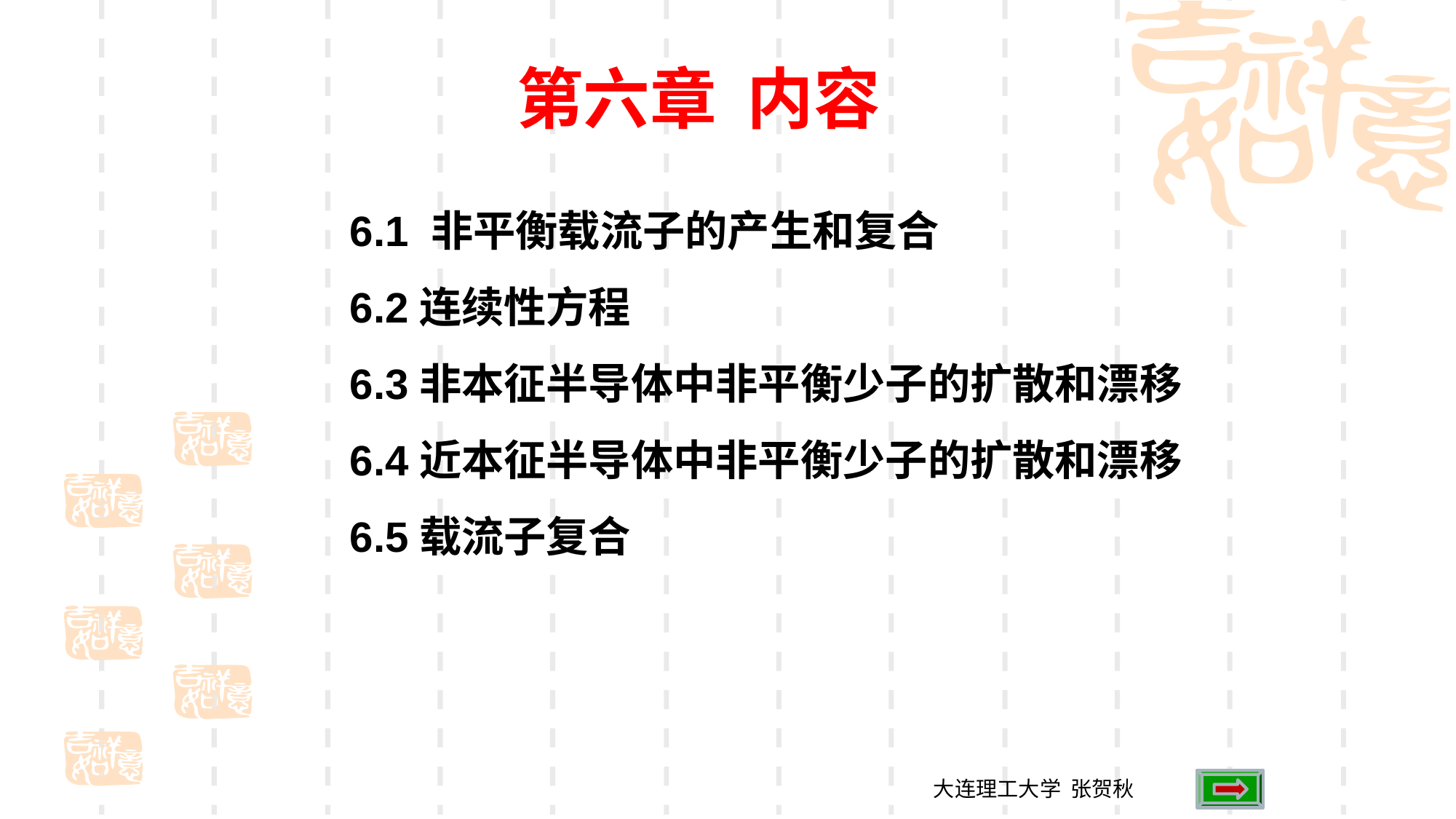

第六章  内容
6.1 非平衡载流子的产生和复合
6.2连续性方程
6.3非本征半导体中非平衡少子的扩散和漂移
6.4近本征半导体中非平衡少子的扩散和漂移6.5载流子复合

大连理工大学  张贺秋